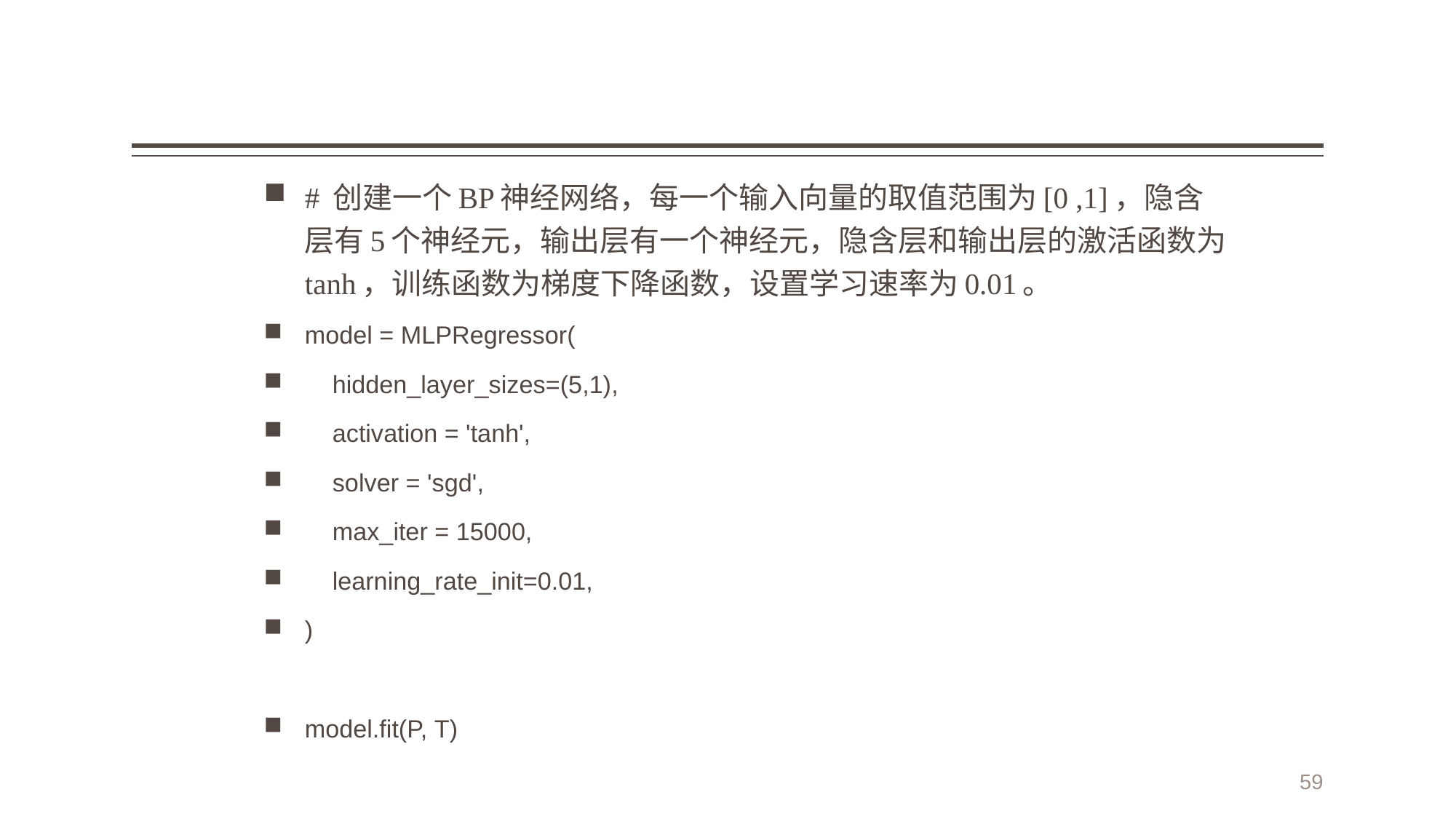

# 创建一个BP神经网络，每一个输入向量的取值范围为[0 ,1]，隐含层有5个神经元，输出层有一个神经元，隐含层和输出层的激活函数为tanh，训练函数为梯度下降函数，设置学习速率为0.01。
model = MLPRegressor(
    hidden_layer_sizes=(5,1),
    activation = 'tanh',
    solver = 'sgd',
    max_iter = 15000,
    learning_rate_init=0.01,
)

model.fit(P, T)
59